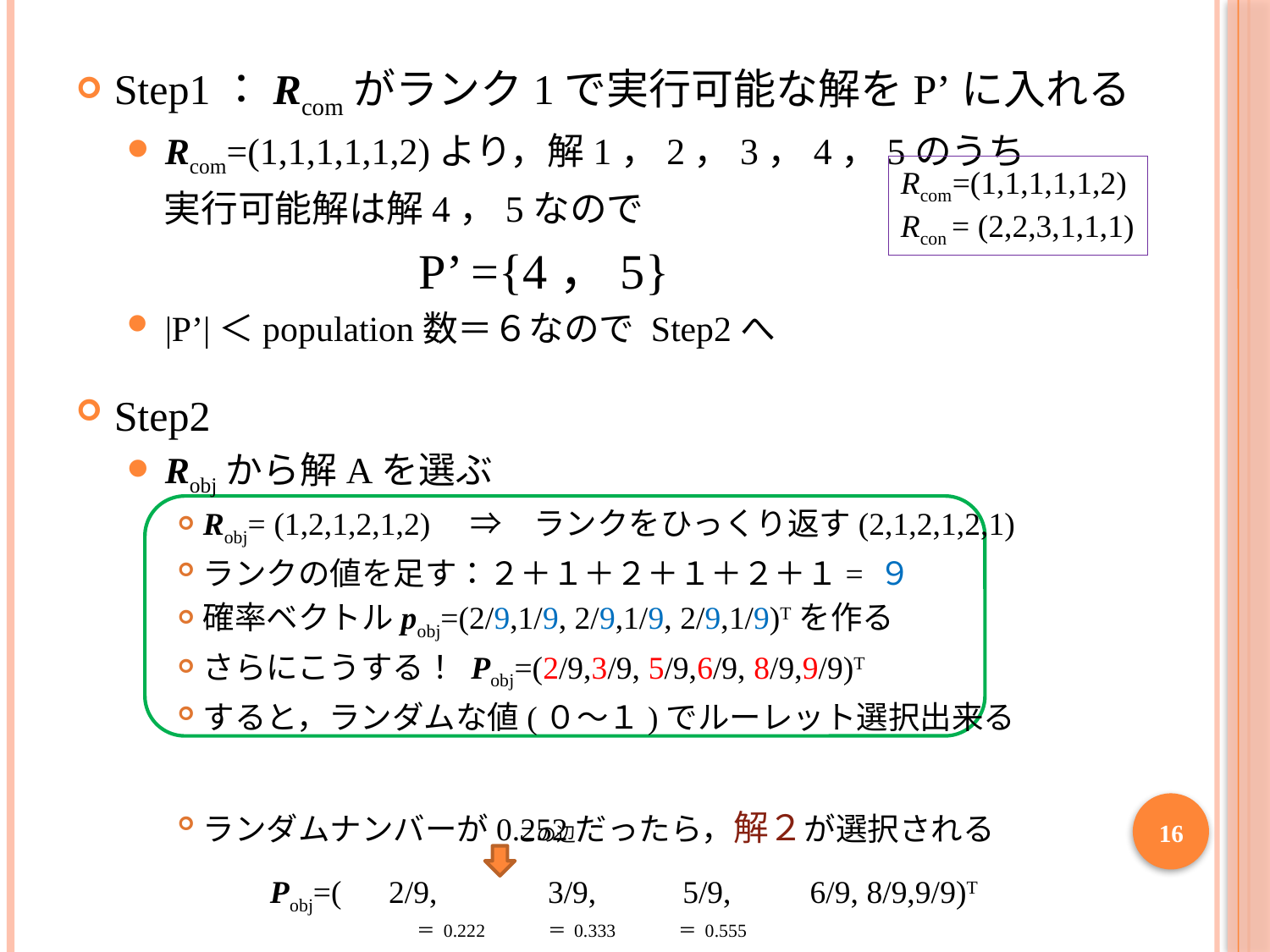

Step1：Rcomがランク1で実行可能な解をP’に入れる
Rcom=(1,1,1,1,1,2)より，解1，2，3，4，5のうち
　実行可能解は解4，5なので
	　　　	P’ ={4，5}
|P’|＜population数＝６なので Step2へ

Step2
Robjから解Aを選ぶ
Robj= (1,2,1,2,1,2)　⇒　ランクをひっくり返す(2,1,2,1,2,1)
ランクの値を足す：２＋１＋２＋１＋２＋１= ９
確率ベクトルpobj=(2/9,1/9, 2/9,1/9, 2/9,1/9)Tを作る
さらにこうする！ Pobj=(2/9,3/9, 5/9,6/9, 8/9,9/9)T
すると，ランダムな値(０～１)でルーレット選択出来る

ランダムナンバーが0.252だったら，解２が選択される
Rcom=(1,1,1,1,1,2)
Rcon = (2,2,3,1,1,1)

16
この辺

Pobj=(　2/9,　　　3/9,　　 5/9,　　6/9, 8/9,9/9)T
　　　　　　　　＝0.222　　　＝0.333　　　＝0.555